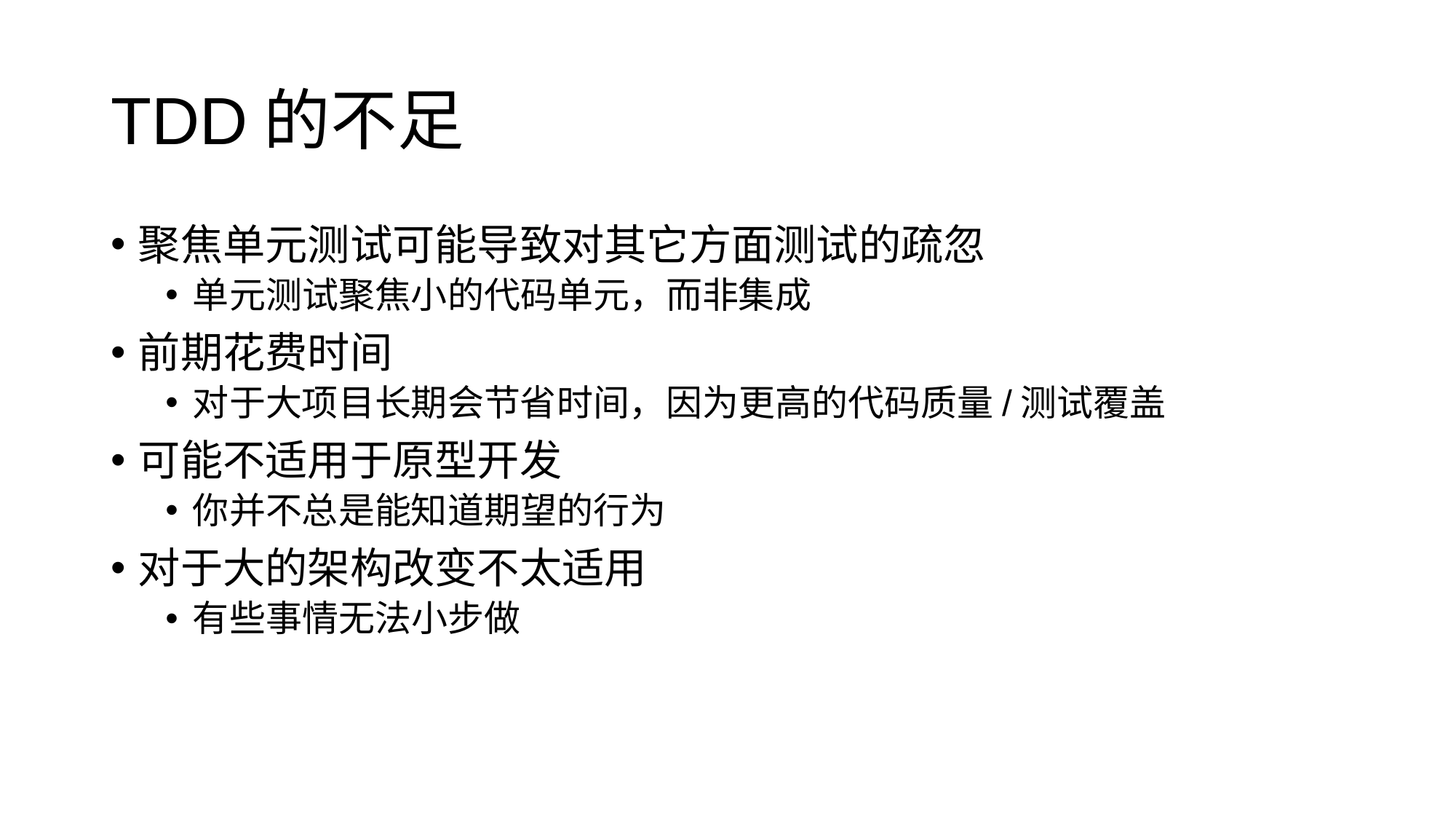

# TDD的不足
聚焦单元测试可能导致对其它方面测试的疏忽
单元测试聚焦小的代码单元，而非集成
前期花费时间
对于大项目长期会节省时间，因为更高的代码质量/测试覆盖
可能不适用于原型开发
你并不总是能知道期望的行为
对于大的架构改变不太适用
有些事情无法小步做